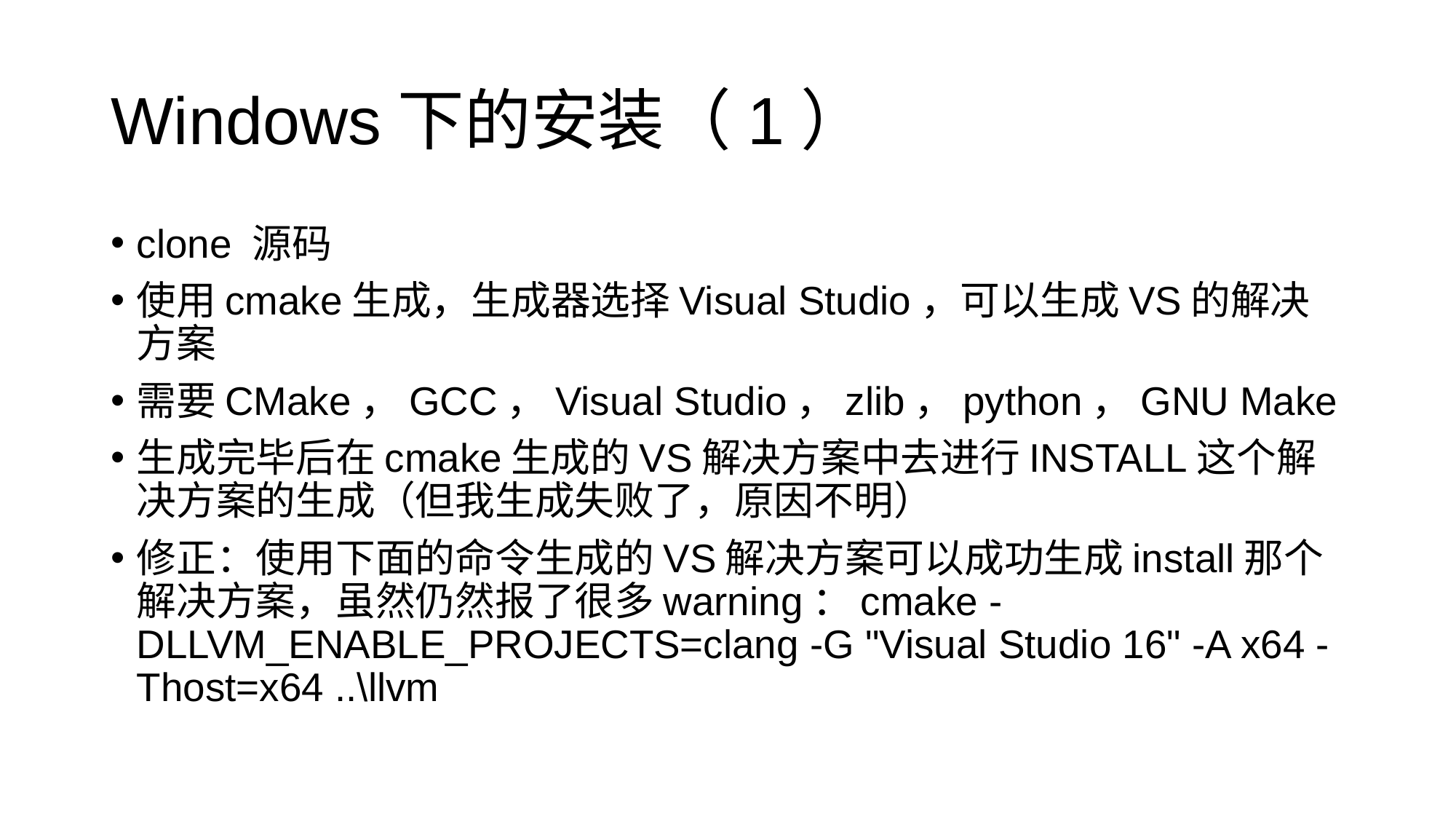

# Windows下的安装（1）
clone 源码
使用cmake生成，生成器选择Visual Studio，可以生成VS的解决方案
需要CMake，GCC，Visual Studio，zlib，python，GNU Make
生成完毕后在cmake生成的VS解决方案中去进行INSTALL这个解决方案的生成（但我生成失败了，原因不明）
修正：使用下面的命令生成的VS解决方案可以成功生成install那个解决方案，虽然仍然报了很多warning：cmake -DLLVM_ENABLE_PROJECTS=clang -G "Visual Studio 16" -A x64 -Thost=x64 ..\llvm